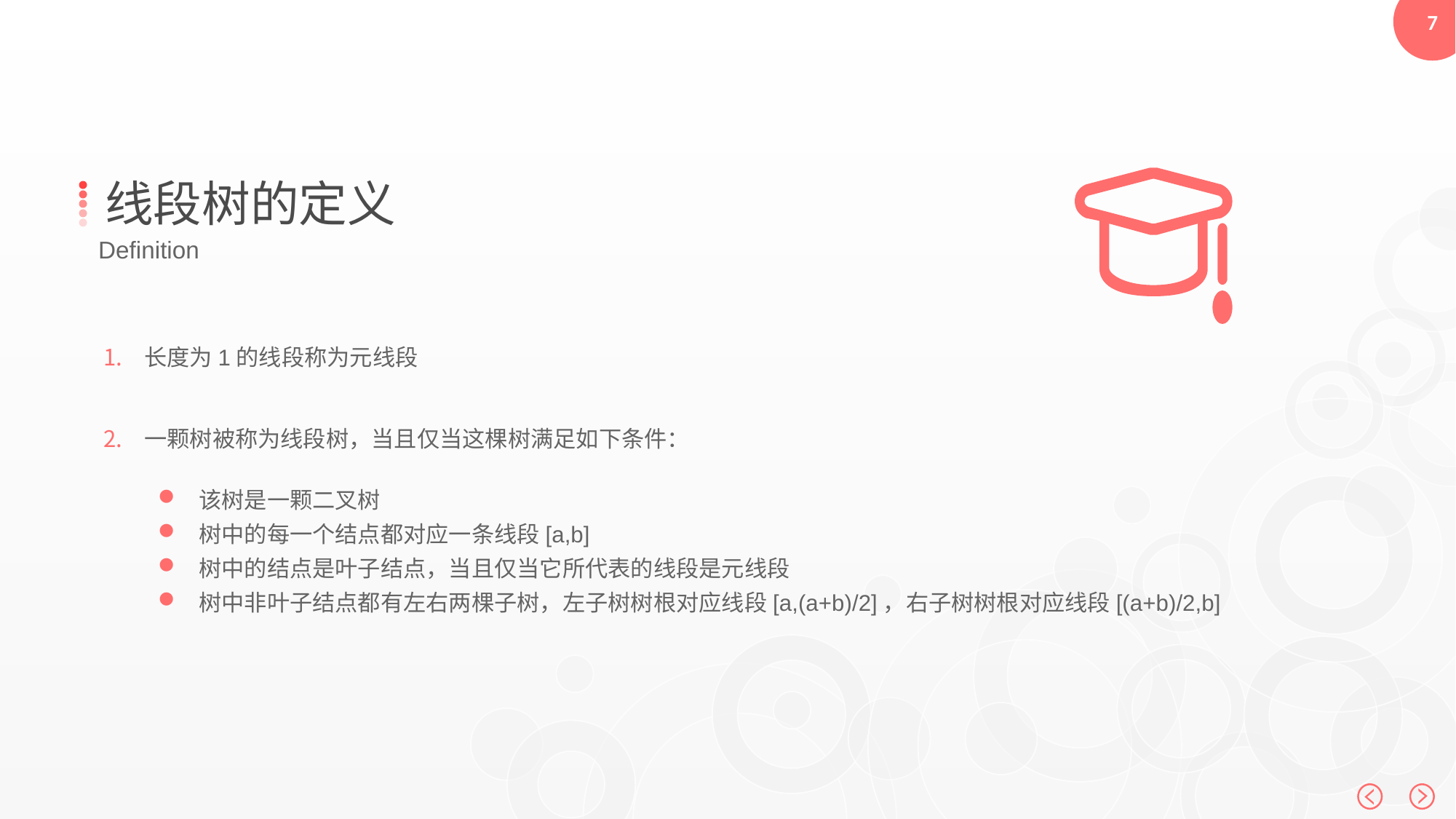

线段树的定义

Definition
长度为1的线段称为元线段

一颗树被称为线段树，当且仅当这棵树满足如下条件：

该树是一颗二叉树
树中的每一个结点都对应一条线段[a,b]
树中的结点是叶子结点，当且仅当它所代表的线段是元线段
树中非叶子结点都有左右两棵子树，左子树树根对应线段[a,(a+b)/2]，右子树树根对应线段[(a+b)/2,b]